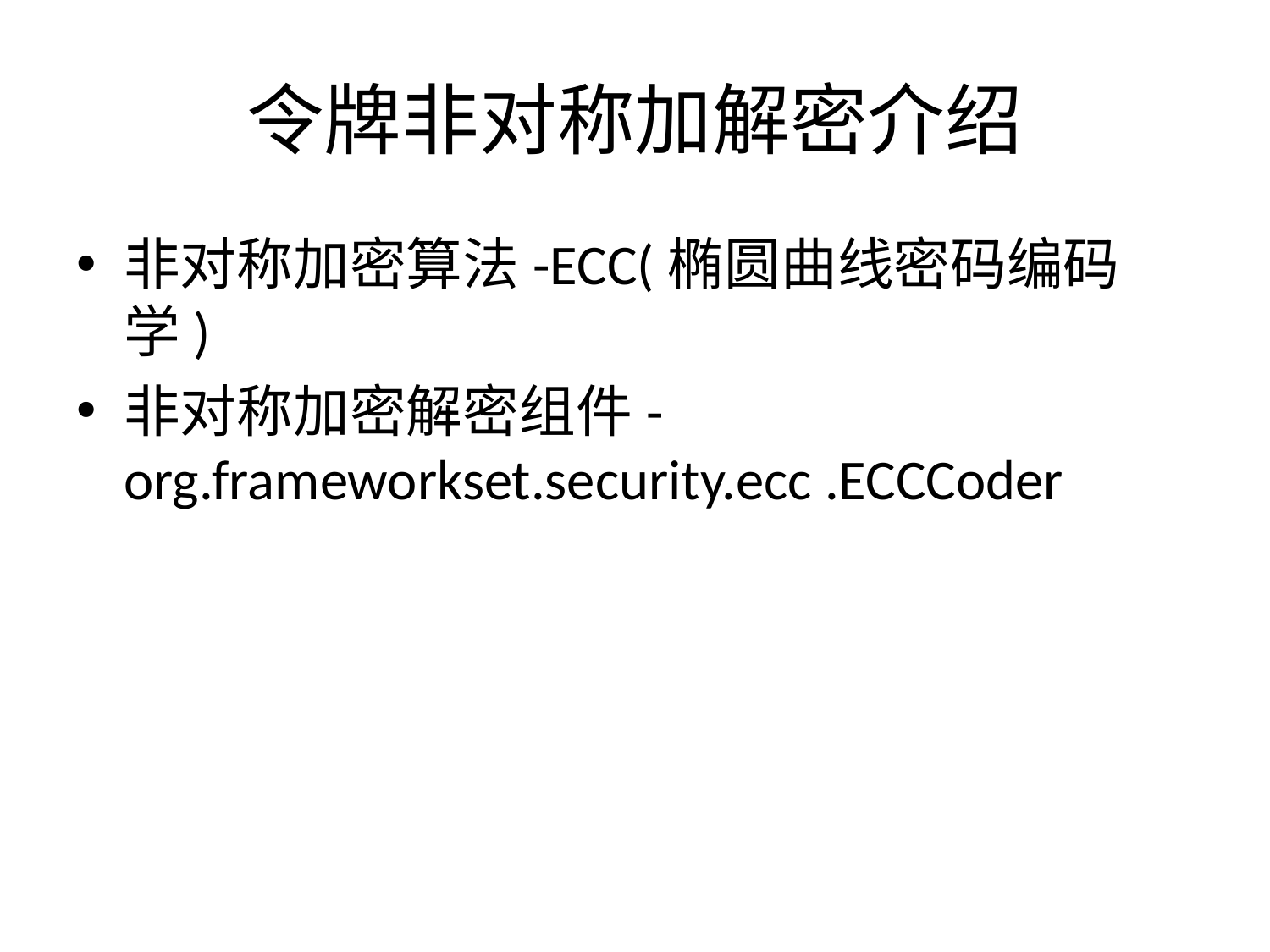

# 令牌非对称加解密介绍
非对称加密算法-ECC(椭圆曲线密码编码学)
非对称加密解密组件- org.frameworkset.security.ecc .ECCCoder